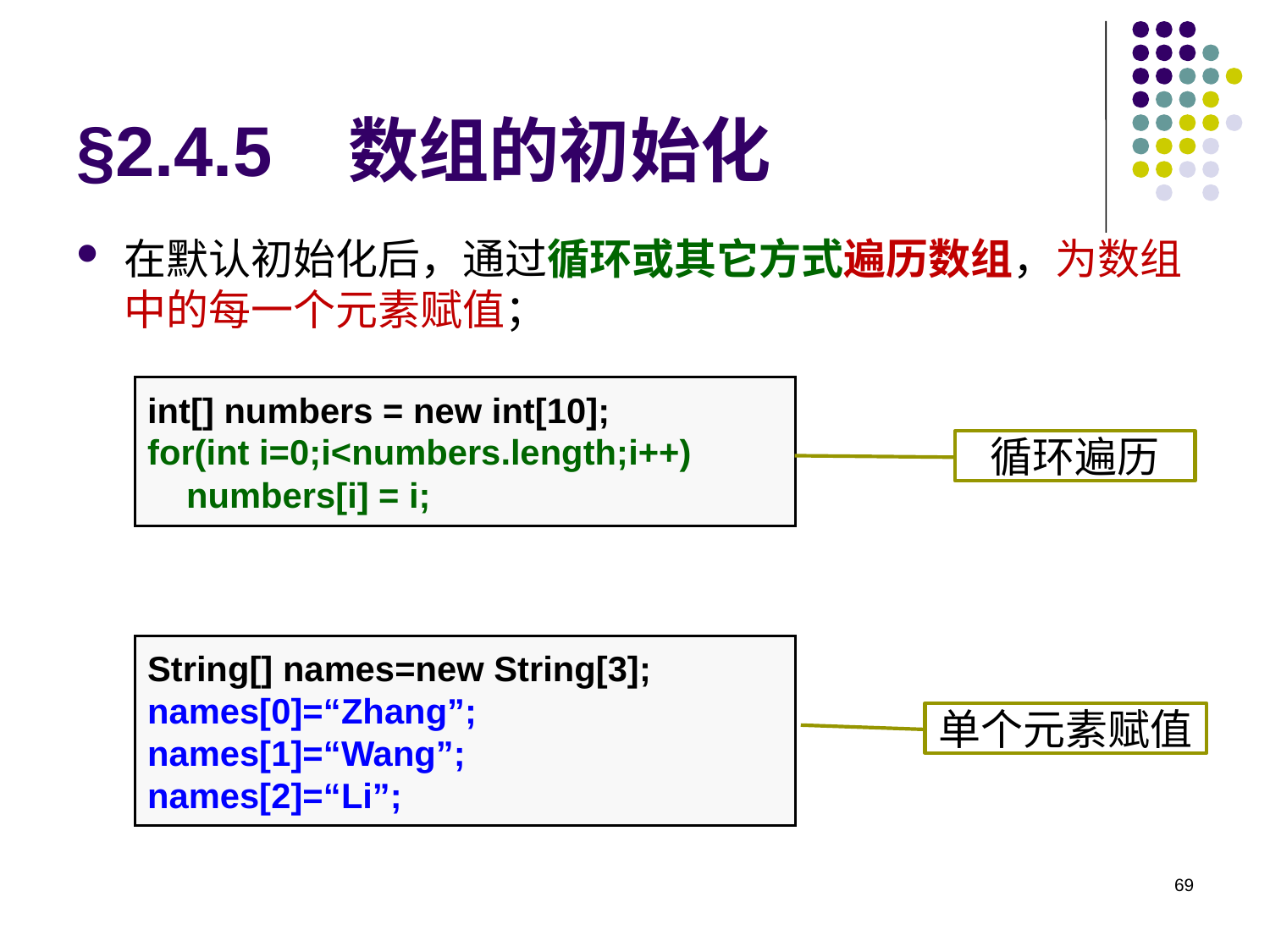

# §2.4.5   数组的初始化
在默认初始化后，通过循环或其它方式遍历数组，为数组中的每一个元素赋值；
int[] numbers = new int[10];
for(int i=0;i<numbers.length;i++)
    numbers[i] = i;
循环遍历
String[] names=new String[3];
names[0]=“Zhang”;
names[1]=“Wang”;
names[2]=“Li”;
单个元素赋值
69